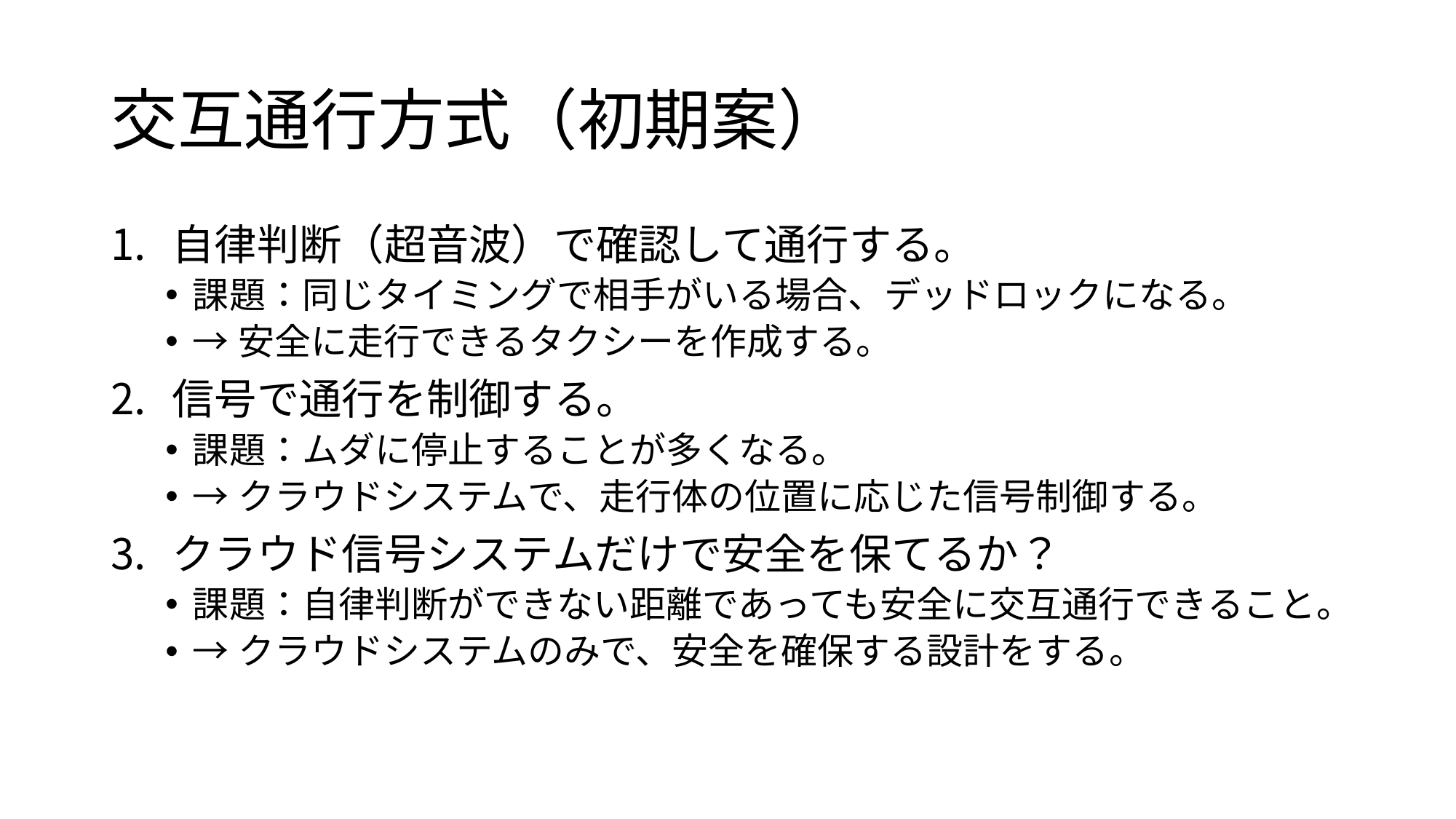

# 交互通行方式（初期案）
自律判断（超音波）で確認して通行する。
課題：同じタイミングで相手がいる場合、デッドロックになる。
→安全に走行できるタクシーを作成する。
信号で通行を制御する。
課題：ムダに停止することが多くなる。
→クラウドシステムで、走行体の位置に応じた信号制御する。
クラウド信号システムだけで安全を保てるか？
課題：自律判断ができない距離であっても安全に交互通行できること。
→クラウドシステムのみで、安全を確保する設計をする。